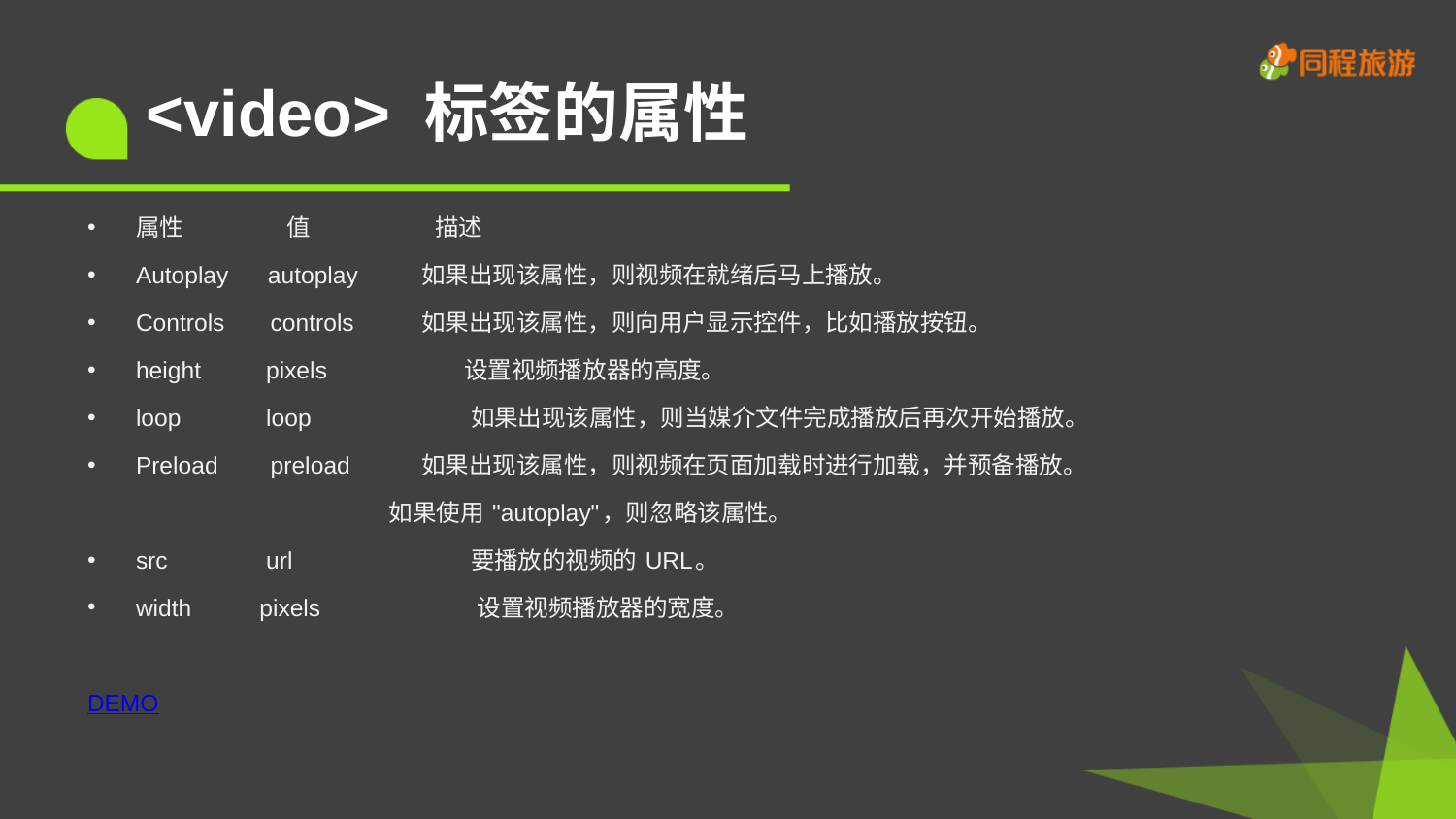

# <video> 标签的属性
属性	               值	                描述
Autoplay      autoplay	如果出现该属性，则视频在就绪后马上播放。
Controls       controls	如果出现该属性，则向用户显示控件，比如播放按钮。
height	         pixels	                 设置视频播放器的高度。
loop	         loop	                  如果出现该属性，则当媒介文件完成播放后再次开始播放。
Preload        preload	如果出现该属性，则视频在页面加载时进行加载，并预备播放。
                                                        如果使用 "autoplay"，则忽略该属性。
src	         url	                  要播放的视频的 URL。
width	        pixels	                   设置视频播放器的宽度。

DEMO